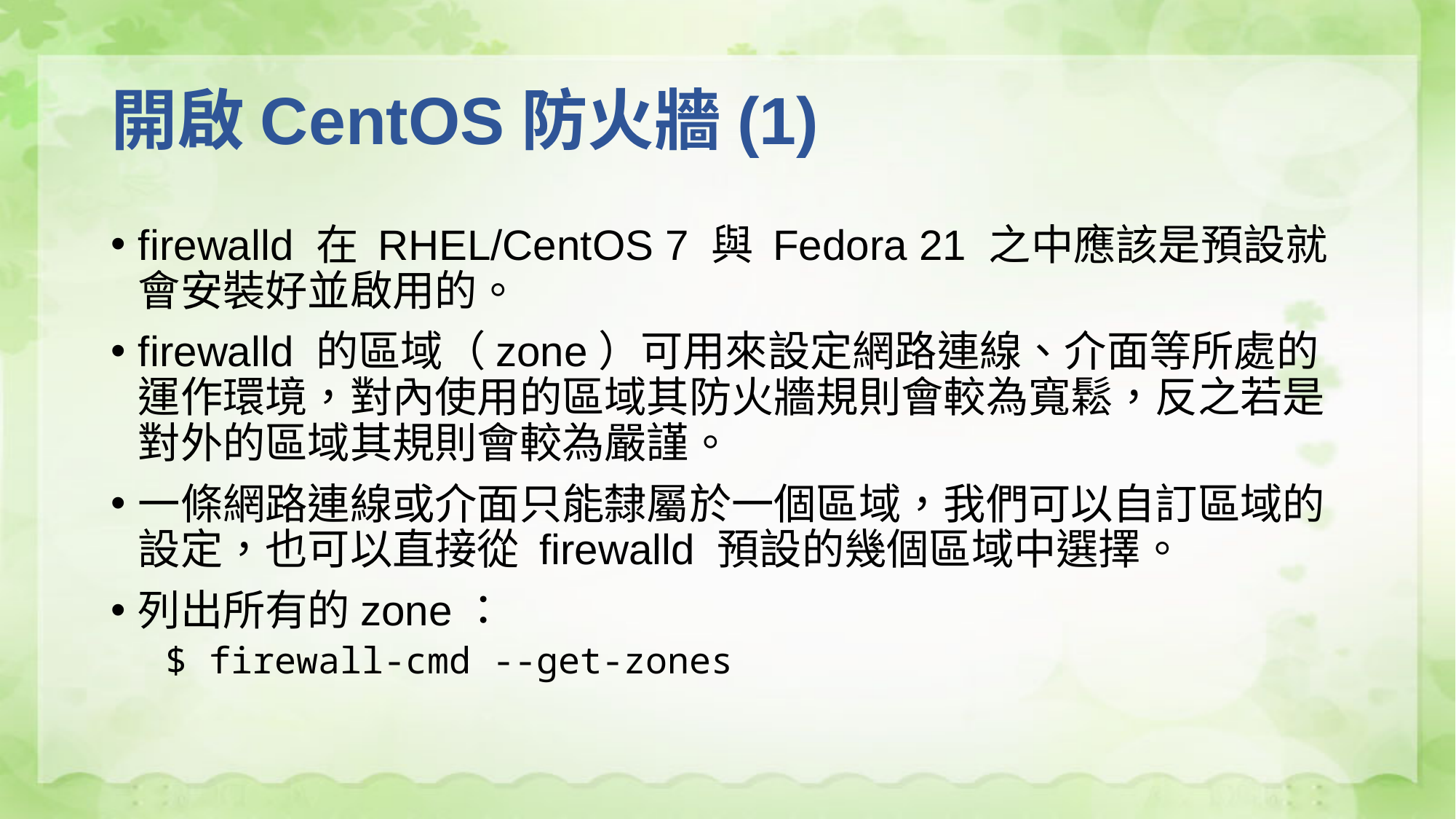

# 開啟CentOS防火牆(1)
firewalld 在 RHEL/CentOS 7 與 Fedora 21 之中應該是預設就會安裝好並啟用的。
firewalld 的區域（zone）可用來設定網路連線、介面等所處的運作環境，對內使用的區域其防火牆規則會較為寬鬆，反之若是對外的區域其規則會較為嚴謹。
一條網路連線或介面只能隸屬於一個區域，我們可以自訂區域的設定，也可以直接從 firewalld 預設的幾個區域中選擇。
列出所有的zone：
$ firewall-cmd --get-zones